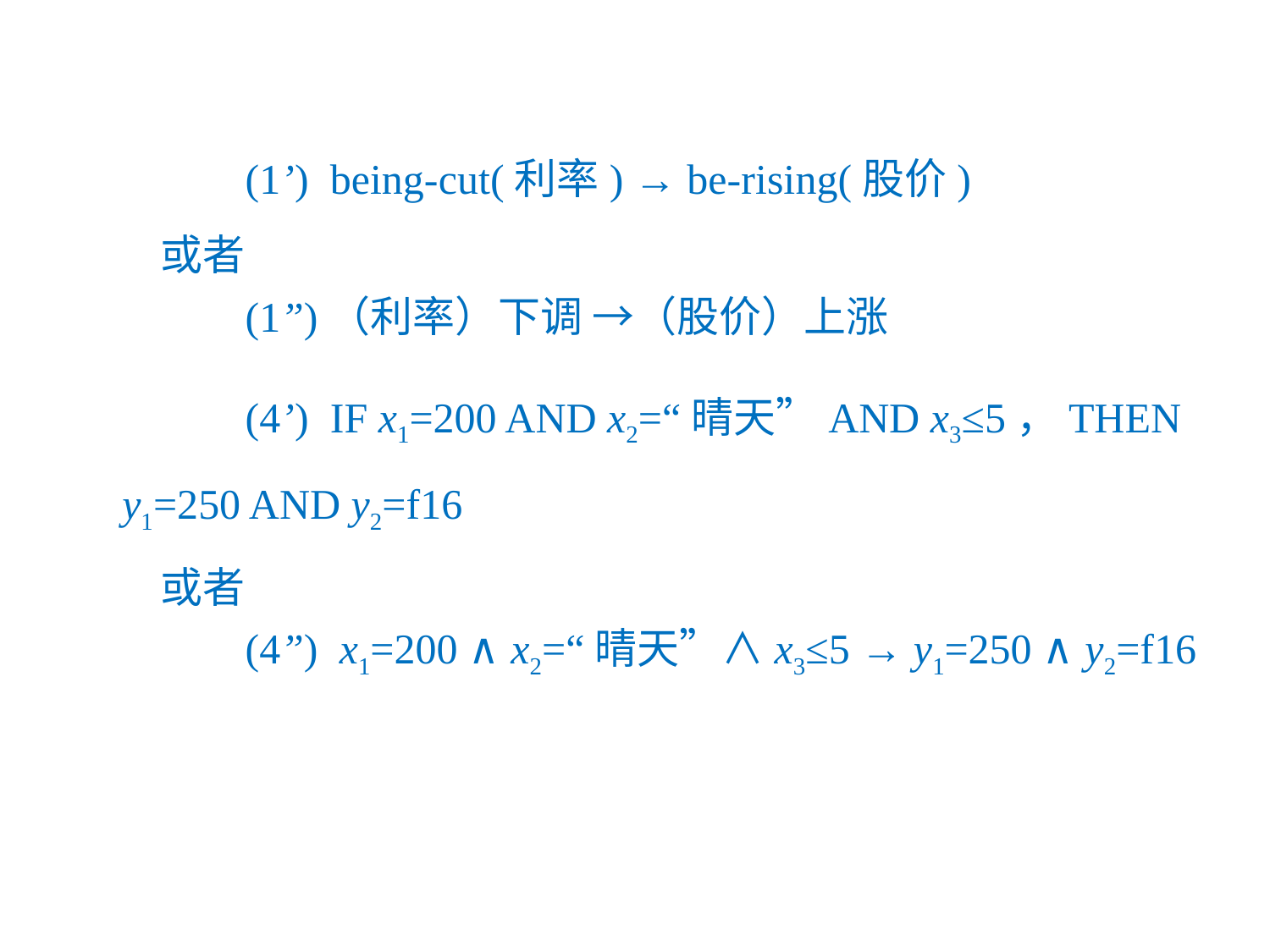

(1’)  being-cut(利率) → be-rising(股价)
或者
        (1”)（利率）下调 →（股价）上涨
        (4’)  IF x1=200 AND x2=“晴天”AND x3≤5，THEN y1=250 AND y2=f16
或者
        (4”)  x1=200 ∧x2=“晴天”∧x3≤5 → y1=250 ∧y2=f16